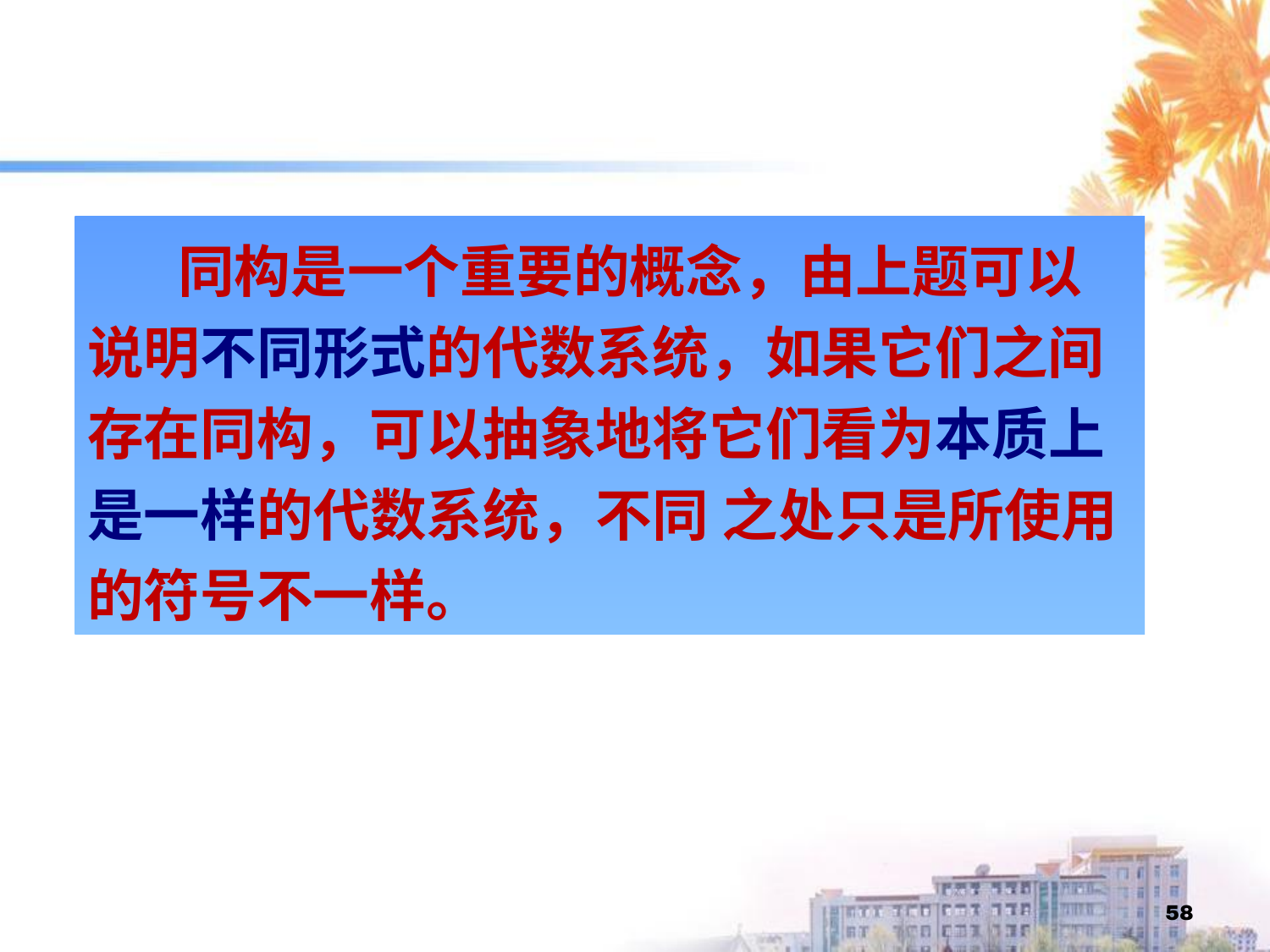

同构是一个重要的概念，由上题可以说明不同形式的代数系统，如果它们之间存在同构，可以抽象地将它们看为本质上是一样的代数系统，不同 之处只是所使用的符号不一样。
58